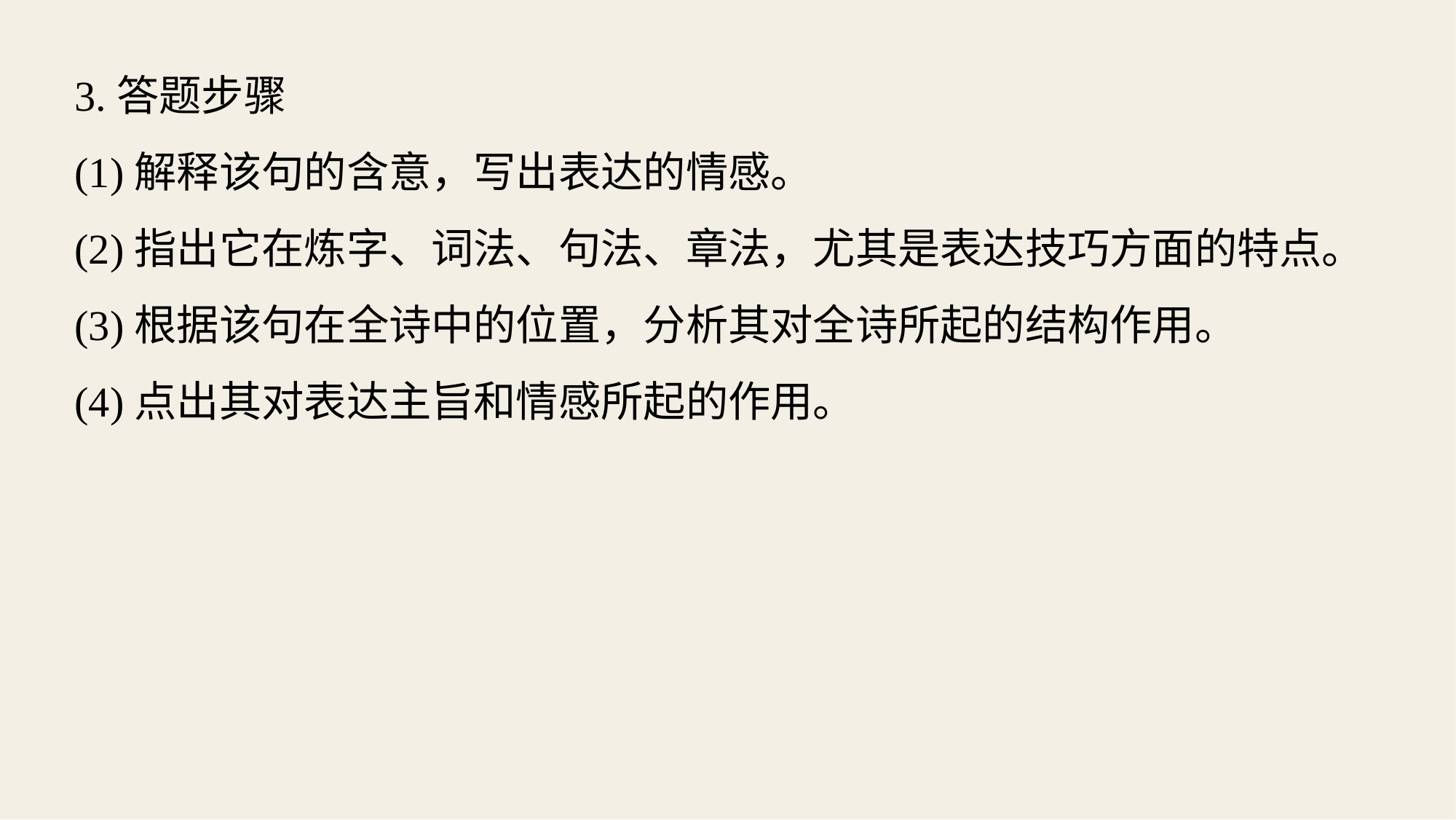

3.答题步骤
(1)解释该句的含意，写出表达的情感。
(2)指出它在炼字、词法、句法、章法，尤其是表达技巧方面的特点。
(3)根据该句在全诗中的位置，分析其对全诗所起的结构作用。
(4)点出其对表达主旨和情感所起的作用。